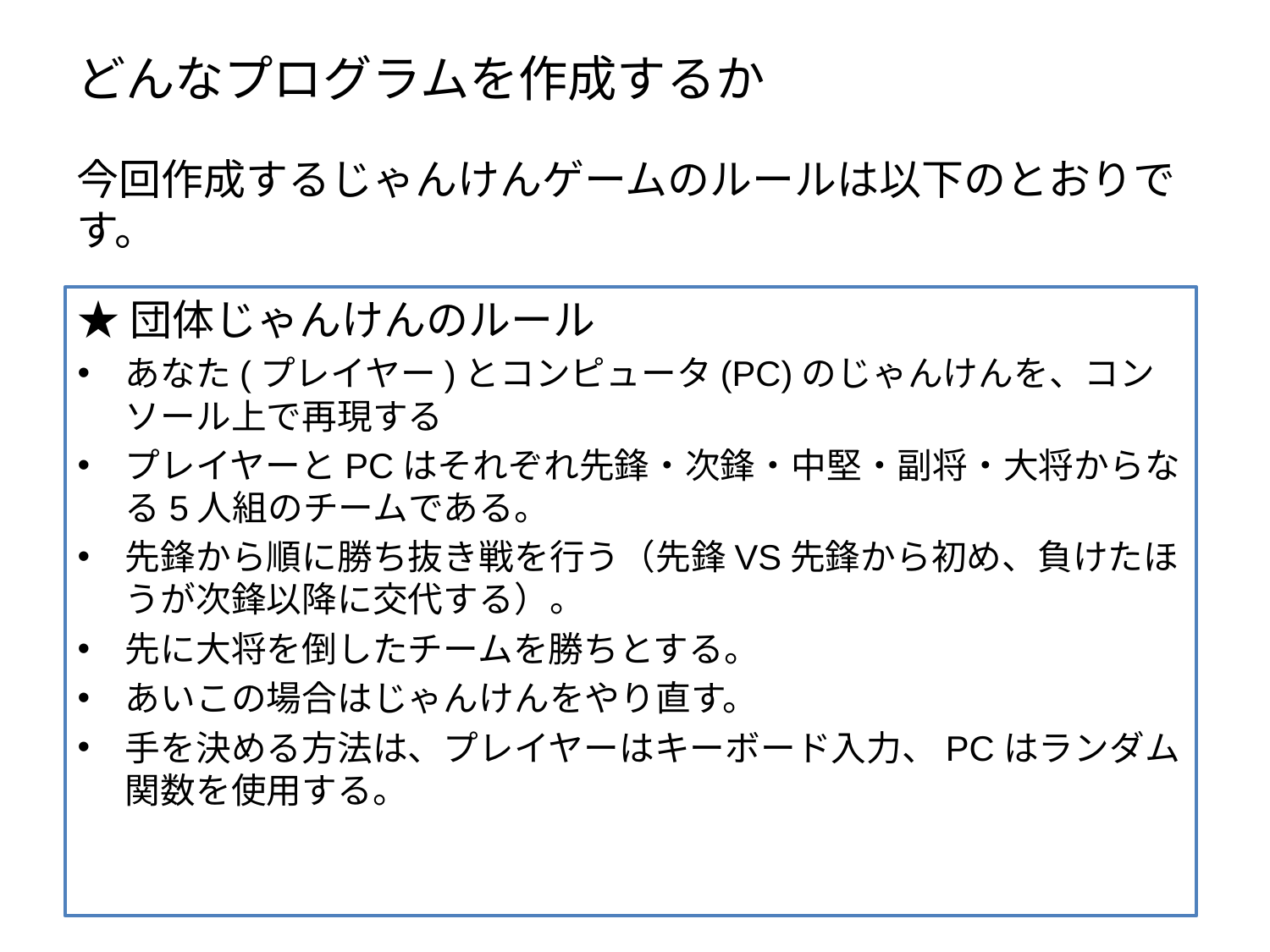

# どんなプログラムを作成するか
今回作成するじゃんけんゲームのルールは以下のとおりです。
★団体じゃんけんのルール
あなた(プレイヤー)とコンピュータ(PC)のじゃんけんを、コンソール上で再現する
プレイヤーとPCはそれぞれ先鋒・次鋒・中堅・副将・大将からなる5人組のチームである。
先鋒から順に勝ち抜き戦を行う（先鋒VS先鋒から初め、負けたほうが次鋒以降に交代する）。
先に大将を倒したチームを勝ちとする。
あいこの場合はじゃんけんをやり直す。
手を決める方法は、プレイヤーはキーボード入力、PCはランダム関数を使用する。